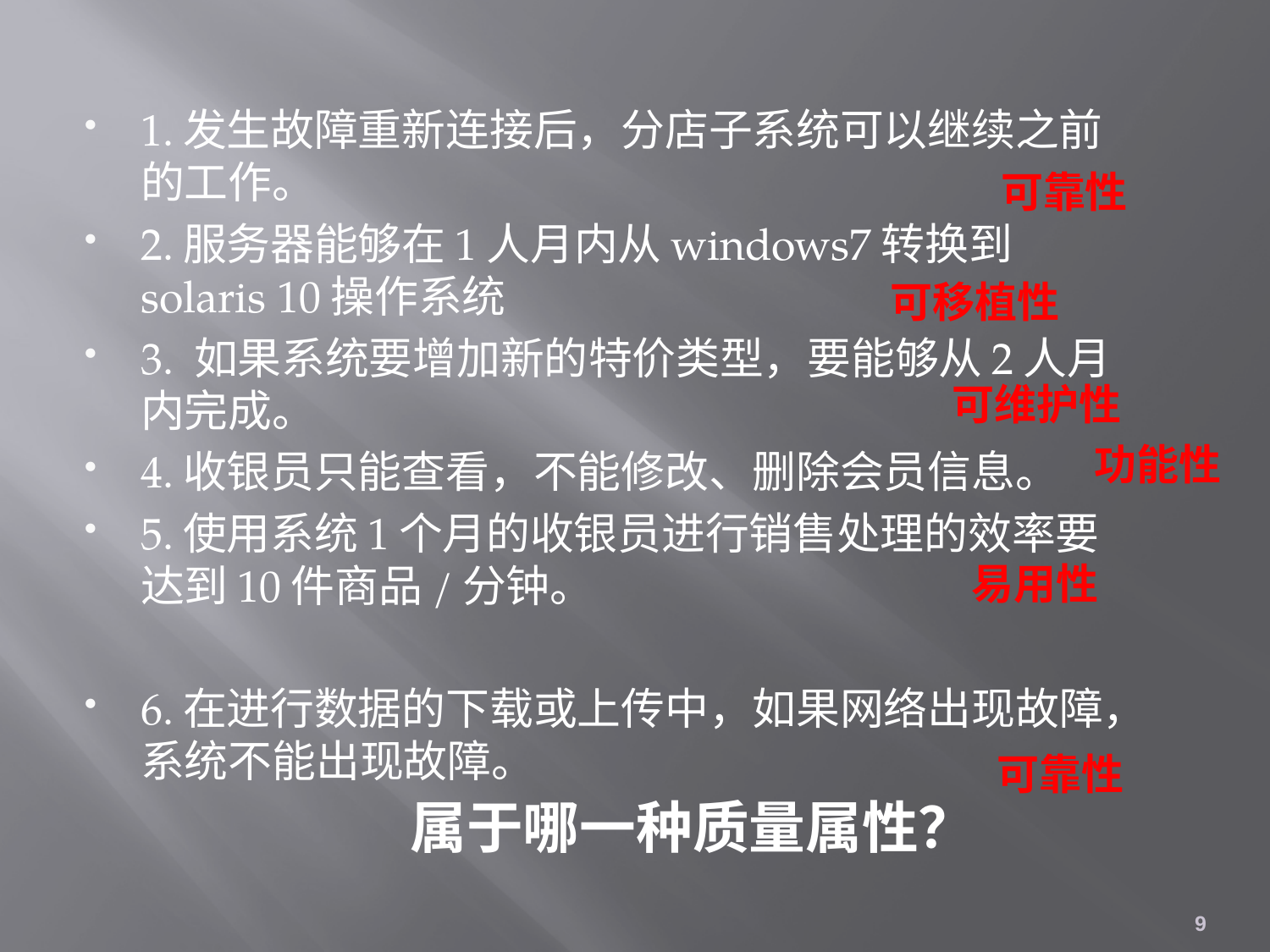

1.发生故障重新连接后，分店子系统可以继续之前的工作。
2.服务器能够在1人月内从windows7转换到solaris 10操作系统
3. 如果系统要增加新的特价类型，要能够从2人月内完成。
4.收银员只能查看，不能修改、删除会员信息。
5.使用系统1个月的收银员进行销售处理的效率要达到10件商品/分钟。

6.在进行数据的下载或上传中，如果网络出现故障，系统不能出现故障。
可靠性
可移植性
可维护性
功能性
易用性
可靠性
属于哪一种质量属性？
9